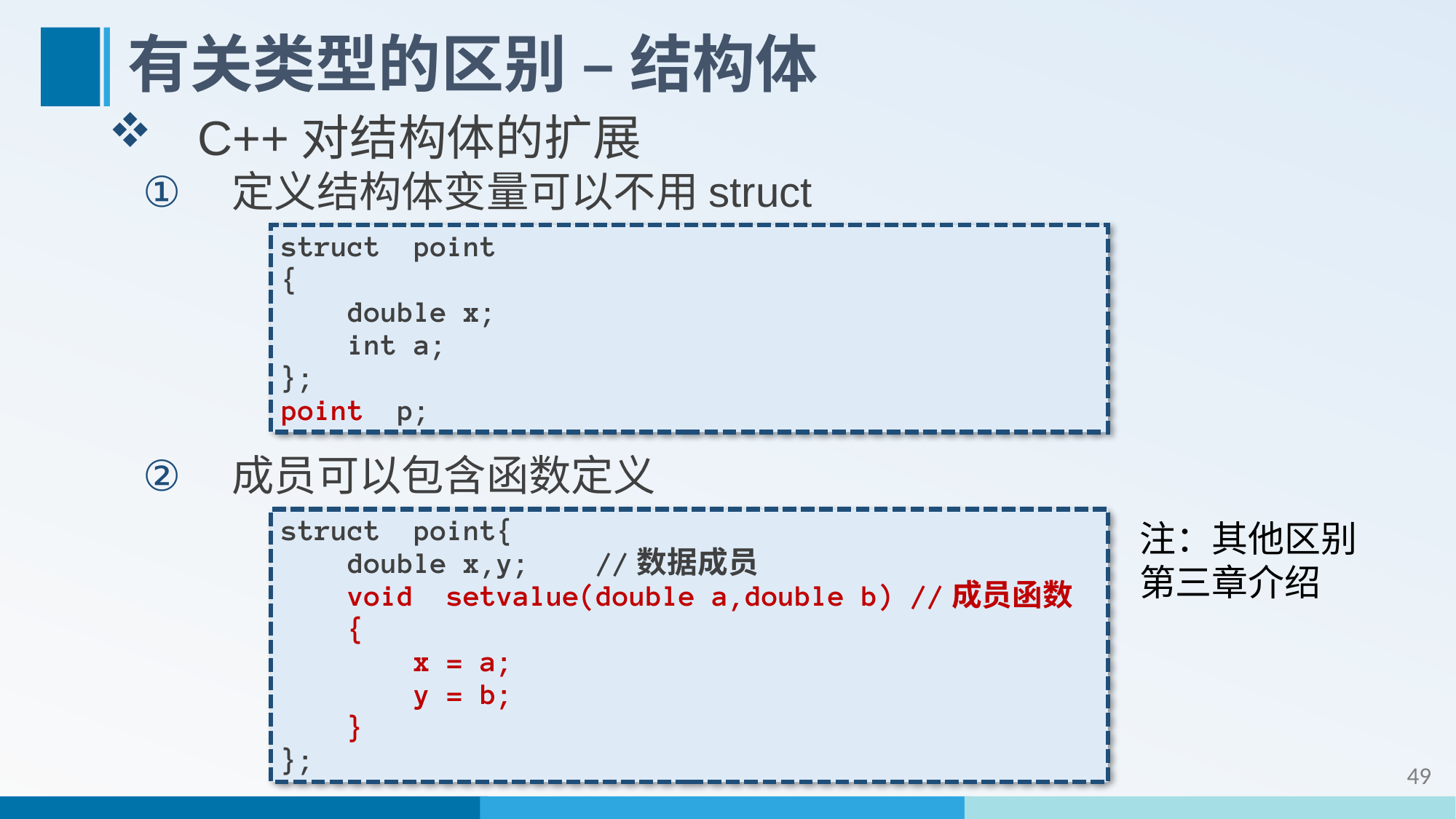

# 有关类型的区别 – 结构体
C++对结构体的扩展
定义结构体变量可以不用struct

成员可以包含函数定义
struct  point
{
    double x;
    int a;
};
point  p;
struct  point{
    double x,y;    //数据成员
    void  setvalue(double a,double b) //成员函数
    {
        x = a;
        y = b;
    }
};
注：其他区别第三章介绍